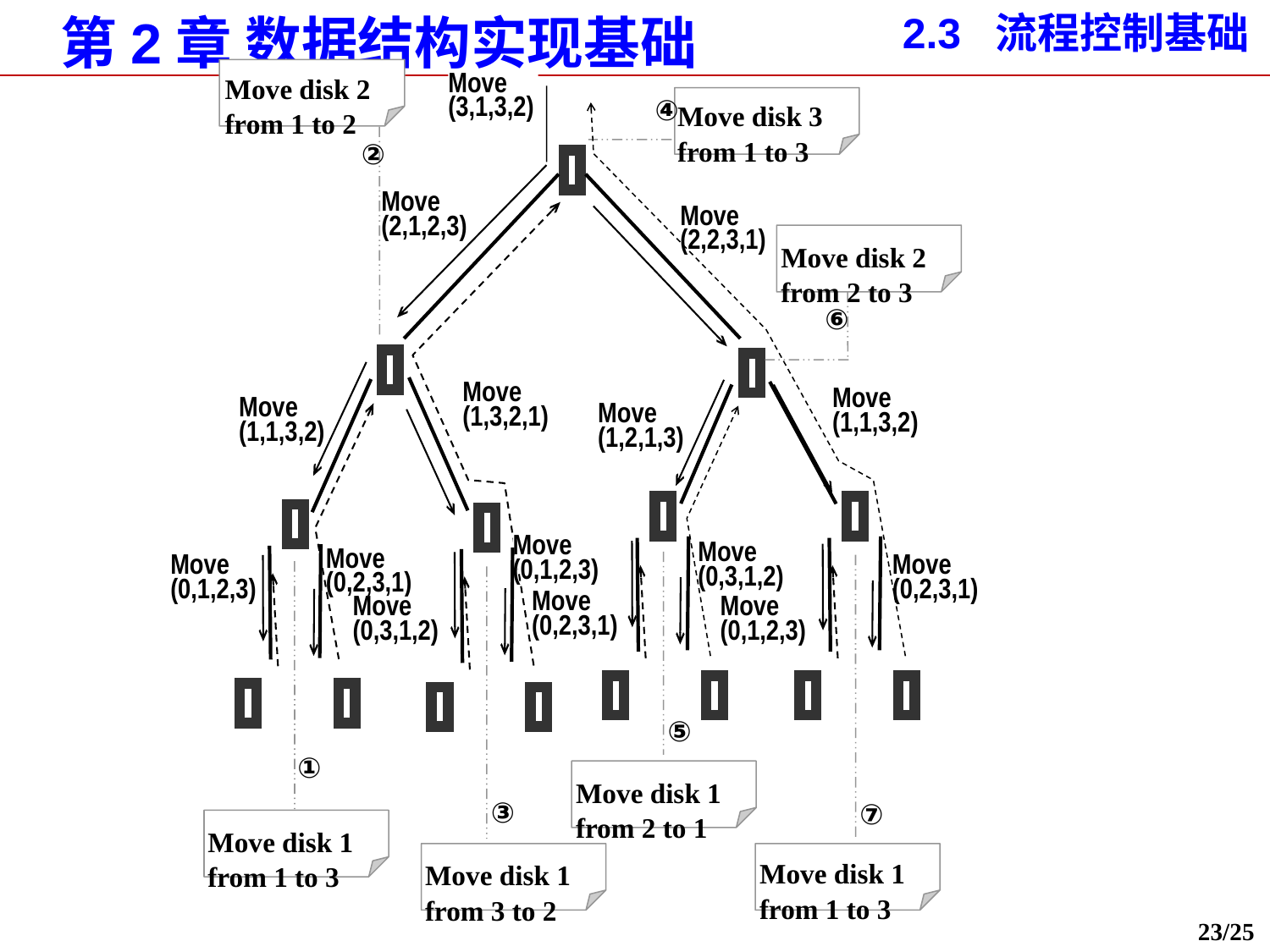

2.3  流程控制基础

Move disk 2 from 1 to 2
Move (3,1,3,2)

④
Move disk 3 from 1 to 3

②

Move (2,1,2,3)

Move (2,2,3,1)

Move disk 2 from 2 to 3

⑥

Move (1,3,2,1)

Move (1,1,3,2)

Move (1,1,3,2)

Move (1,2,1,3)

Move (0,1,2,3)
Move (0,3,1,2)

Move (0,2,3,1)

Move (0,1,2,3)

Move (0,2,3,1)

Move (0,2,3,1)

Move (0,3,1,2)
Move (0,1,2,3)

⑤
①

Move disk 1 from 2 to 1
③
⑦

Move disk 1 from 1 to 3

Move disk 1 from 1 to 3
Move disk 1 from 3 to 2
23/25